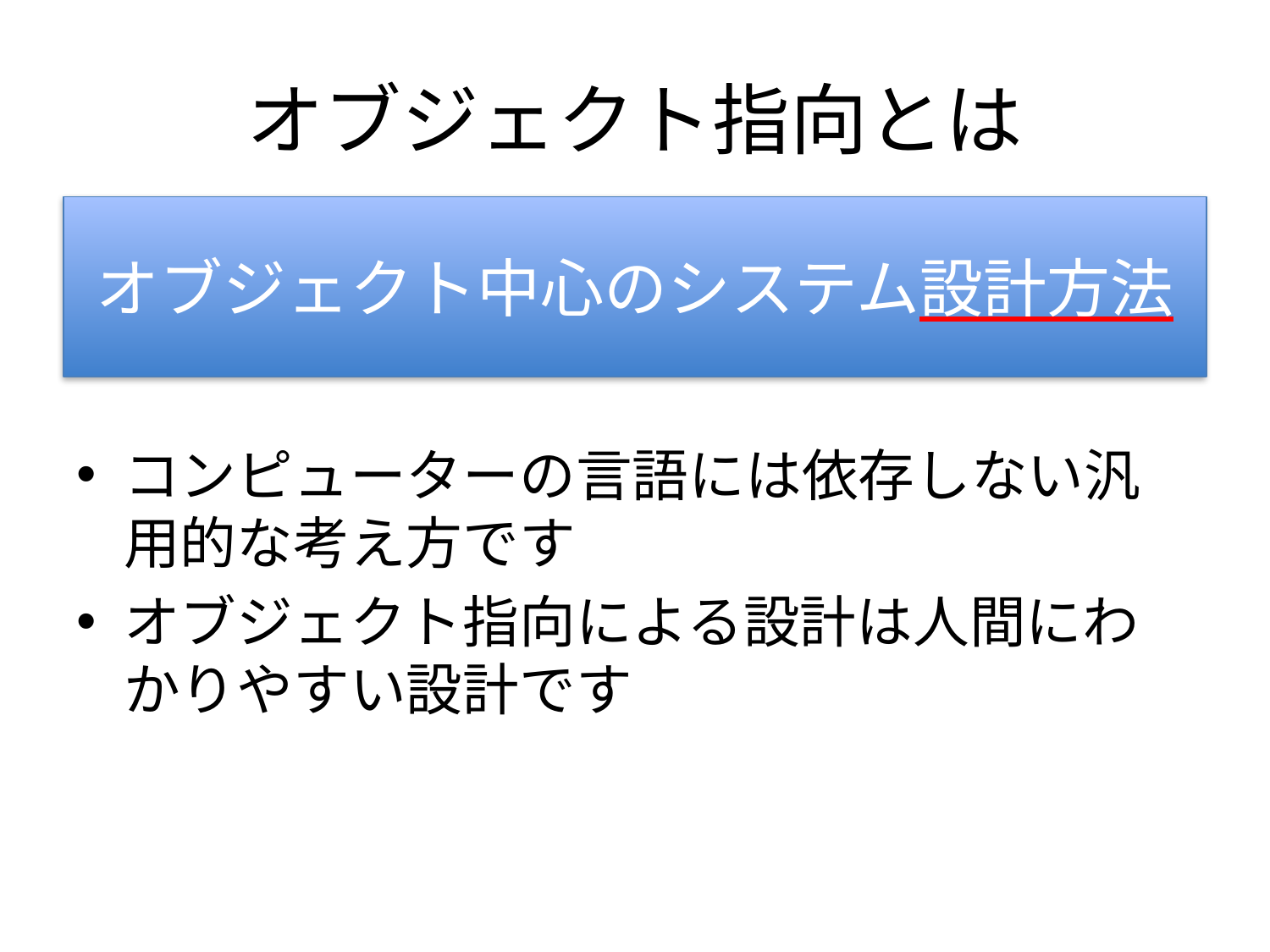

# オブジェクト指向とは
オブジェクト中心のシステム設計方法
コンピューターの言語には依存しない汎用的な考え方です
オブジェクト指向による設計は人間にわかりやすい設計です